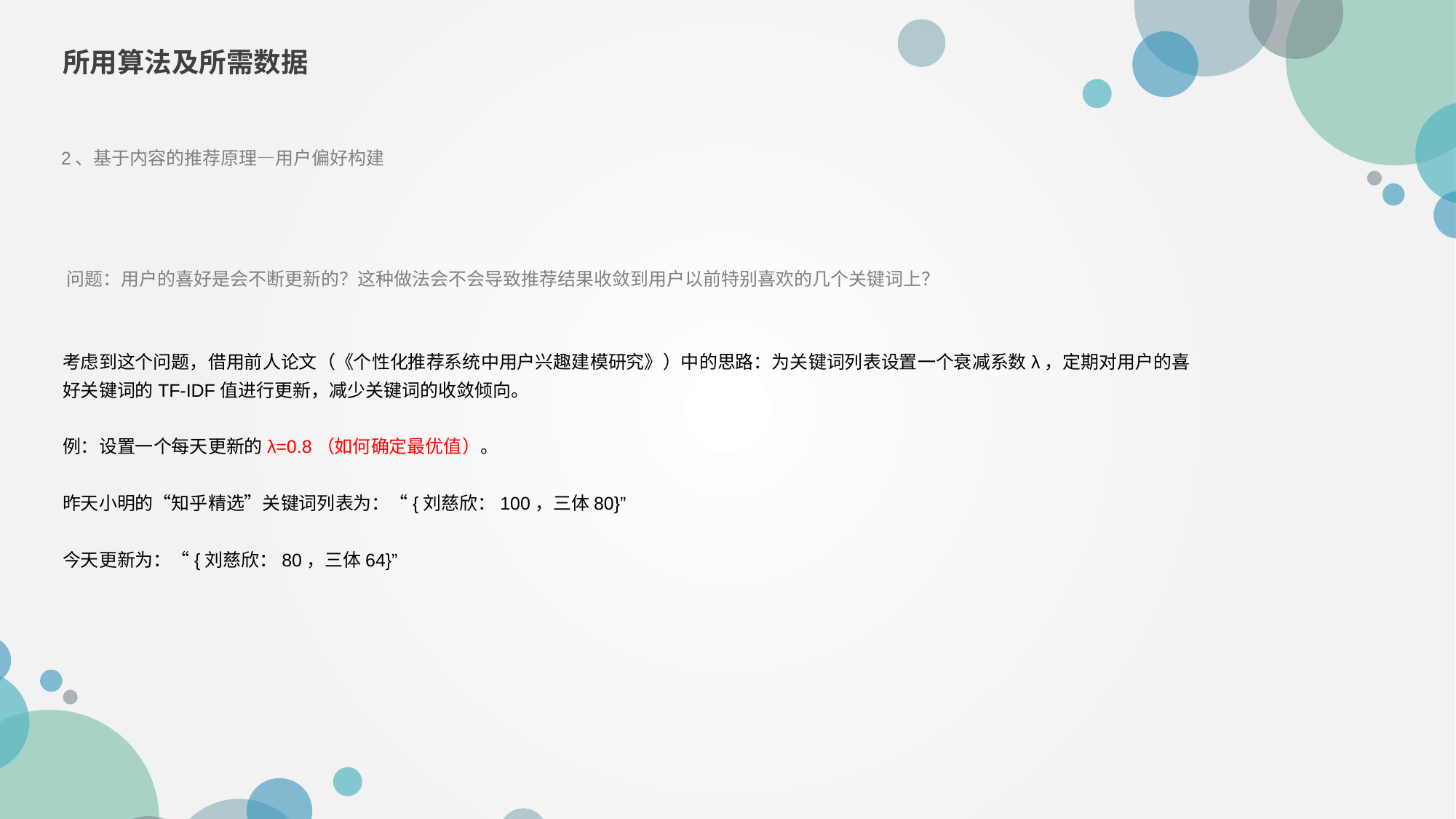

所用算法及所需数据
2、基于内容的推荐原理—用户偏好构建
问题：用户的喜好是会不断更新的？这种做法会不会导致推荐结果收敛到用户以前特别喜欢的几个关键词上？
考虑到这个问题，借用前人论文（《个性化推荐系统中用户兴趣建模研究》）中的思路：为关键词列表设置一个衰减系数λ，定期对用户的喜好关键词的TF-IDF值进行更新，减少关键词的收敛倾向。

例：设置一个每天更新的λ=0.8（如何确定最优值）。

昨天小明的“知乎精选”关键词列表为：“{刘慈欣：100，三体80}”

今天更新为：“{刘慈欣：80，三体64}”